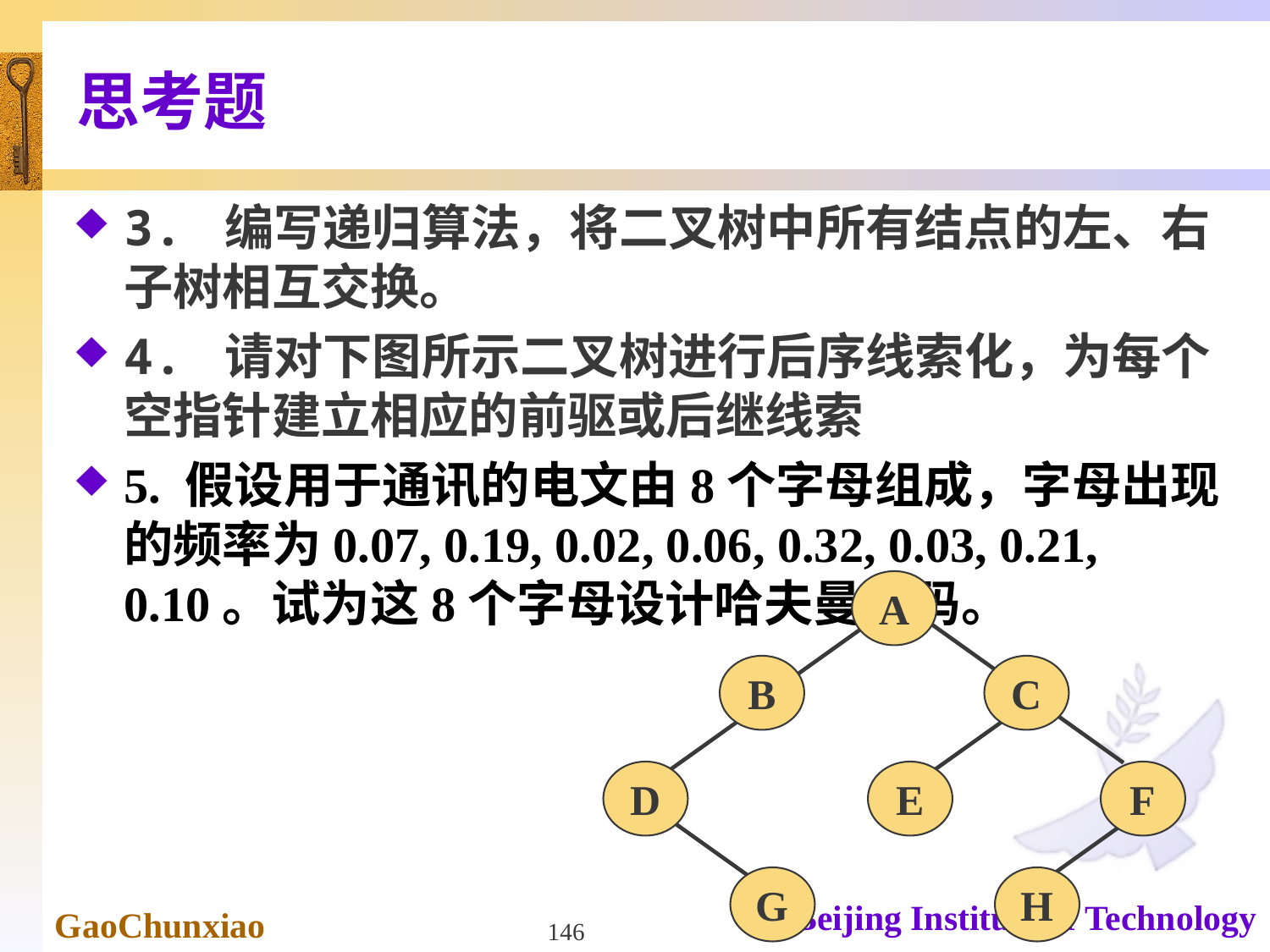

# 思考题
3. 编写递归算法，将二叉树中所有结点的左、右子树相互交换。
4. 请对下图所示二叉树进行后序线索化，为每个空指针建立相应的前驱或后继线索
5. 假设用于通讯的电文由8个字母组成，字母出现的频率为0.07, 0.19, 0.02, 0.06, 0.32, 0.03, 0.21, 0.10。试为这8个字母设计哈夫曼编码。
A

B
C

D
E
F

G
H
146